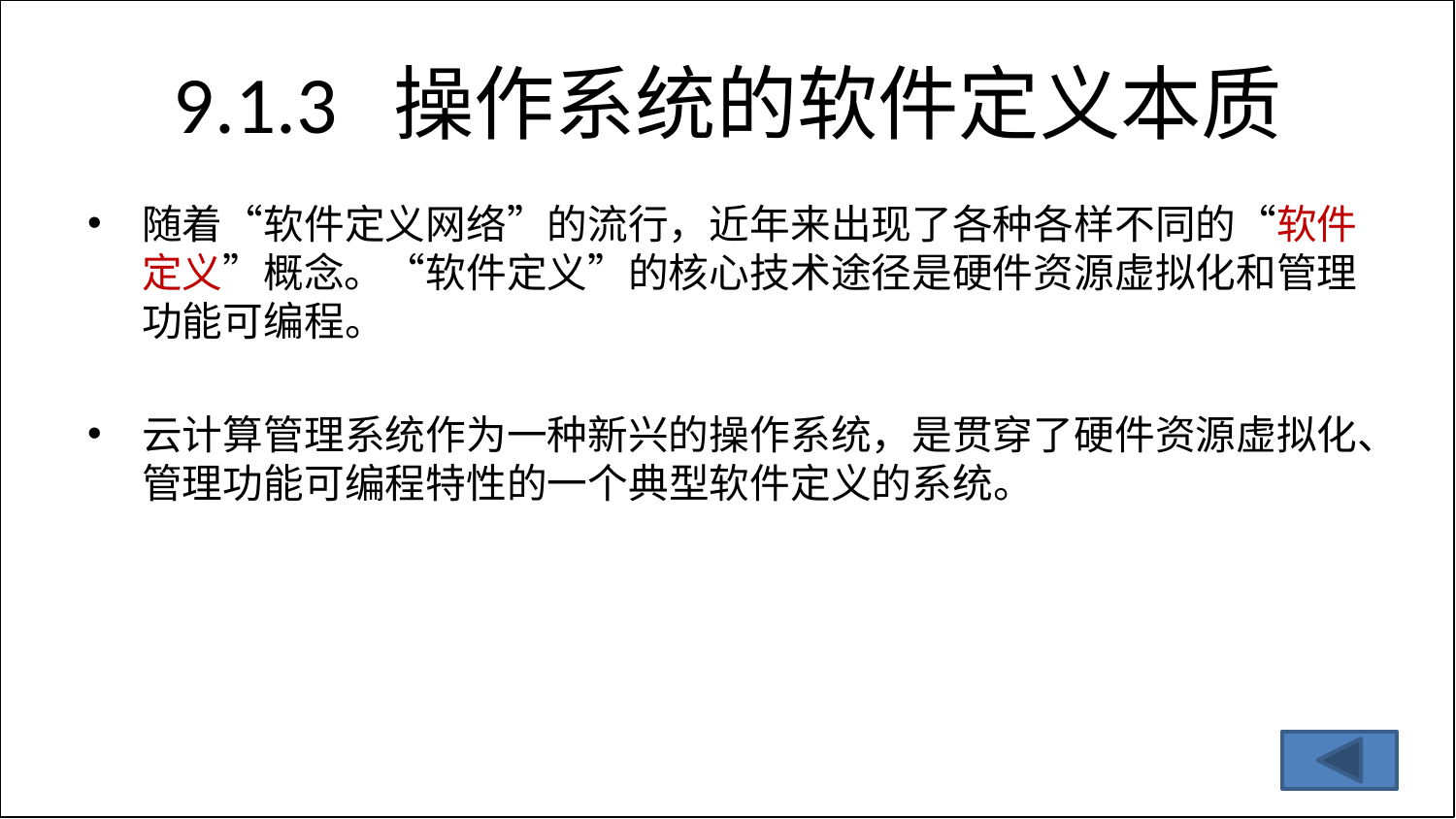

# 9.1.3  操作系统的软件定义本质
随着“软件定义网络”的流行，近年来出现了各种各样不同的“软件定义”概念。“软件定义”的核心技术途径是硬件资源虚拟化和管理功能可编程。

云计算管理系统作为一种新兴的操作系统，是贯穿了硬件资源虚拟化、管理功能可编程特性的一个典型软件定义的系统。